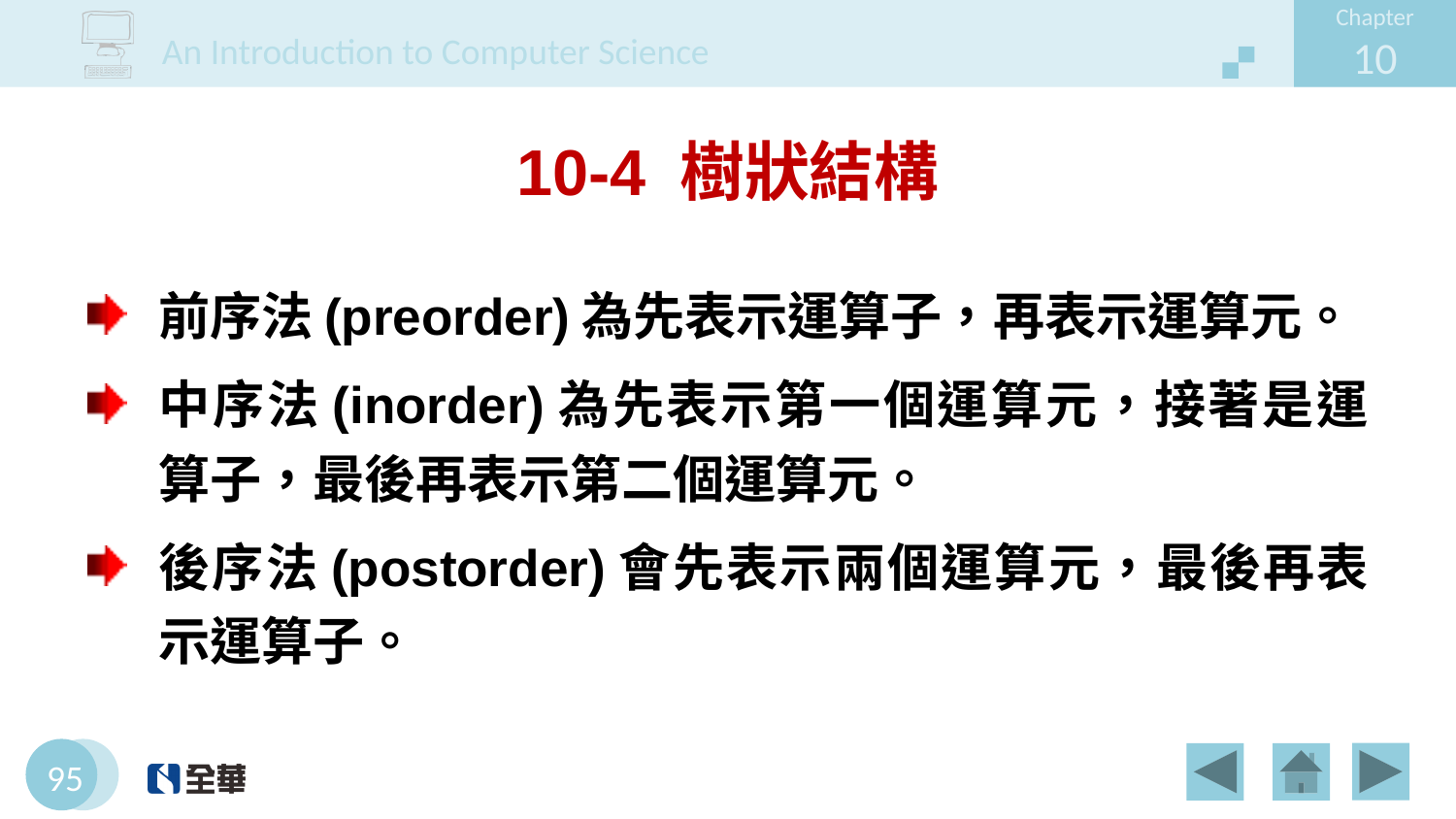

# 10-4 樹狀結構
前序法(preorder)為先表示運算子，再表示運算元。
中序法(inorder)為先表示第一個運算元，接著是運算子，最後再表示第二個運算元。
後序法(postorder)會先表示兩個運算元，最後再表示運算子。